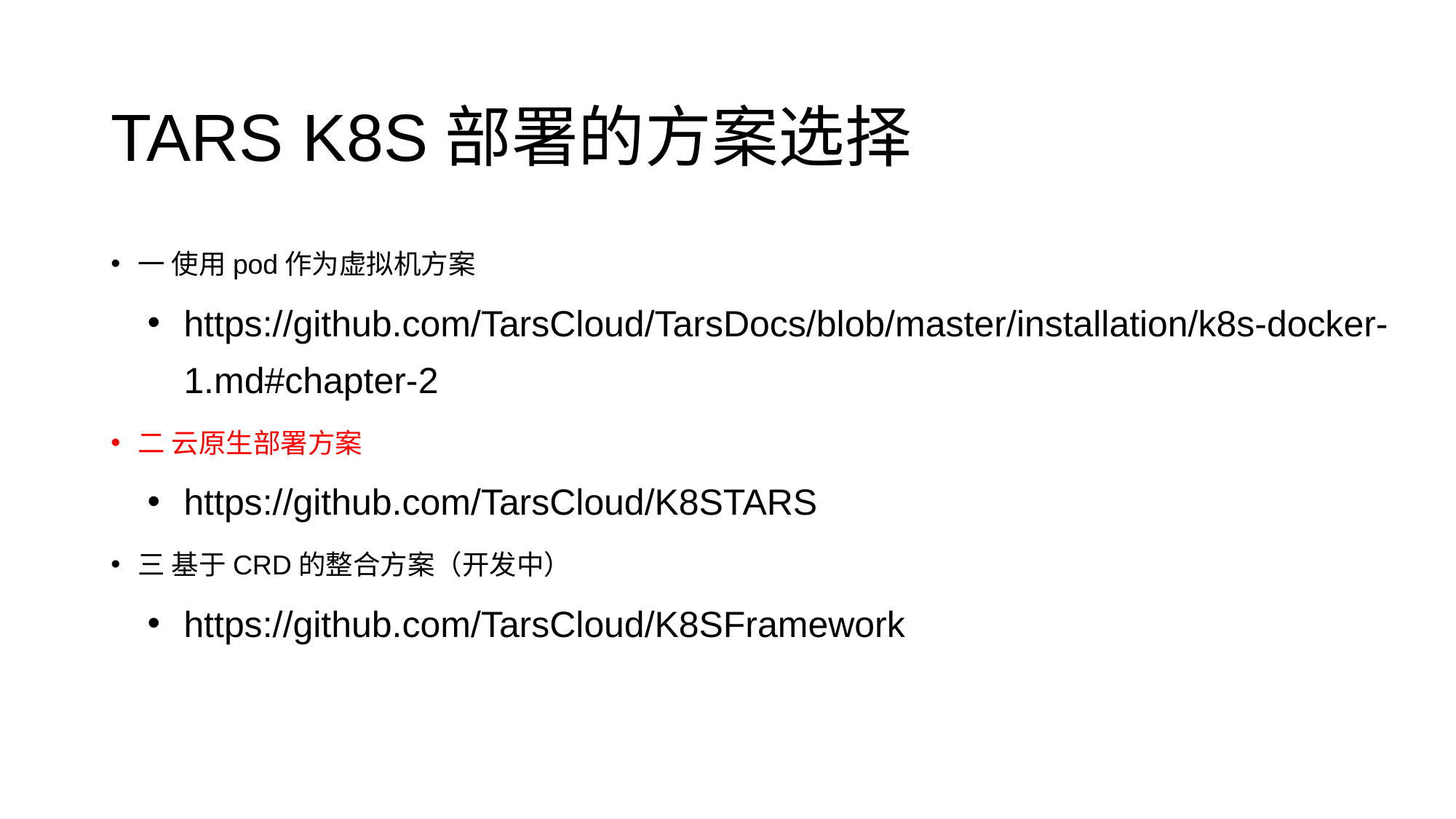

# TARS K8S部署的方案选择
一 使用pod作为虚拟机方案
https://github.com/TarsCloud/TarsDocs/blob/master/installation/k8s-docker-1.md#chapter-2
二 云原生部署方案
https://github.com/TarsCloud/K8STARS
三 基于CRD的整合方案（开发中）
https://github.com/TarsCloud/K8SFramework